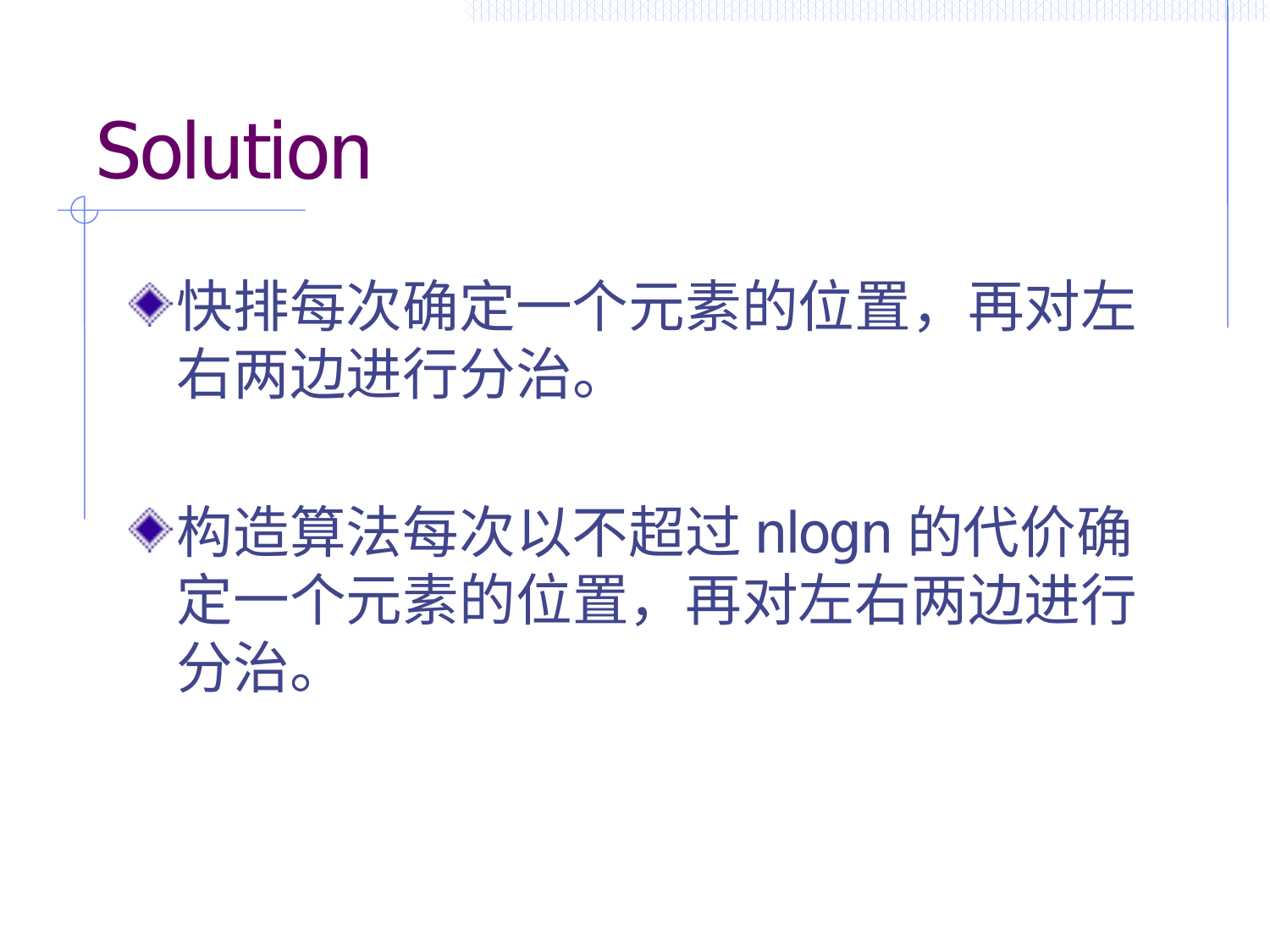

# Solution
快排每次确定一个元素的位置，再对左右两边进行分治。

构造算法每次以不超过nlogn的代价确定一个元素的位置，再对左右两边进行分治。